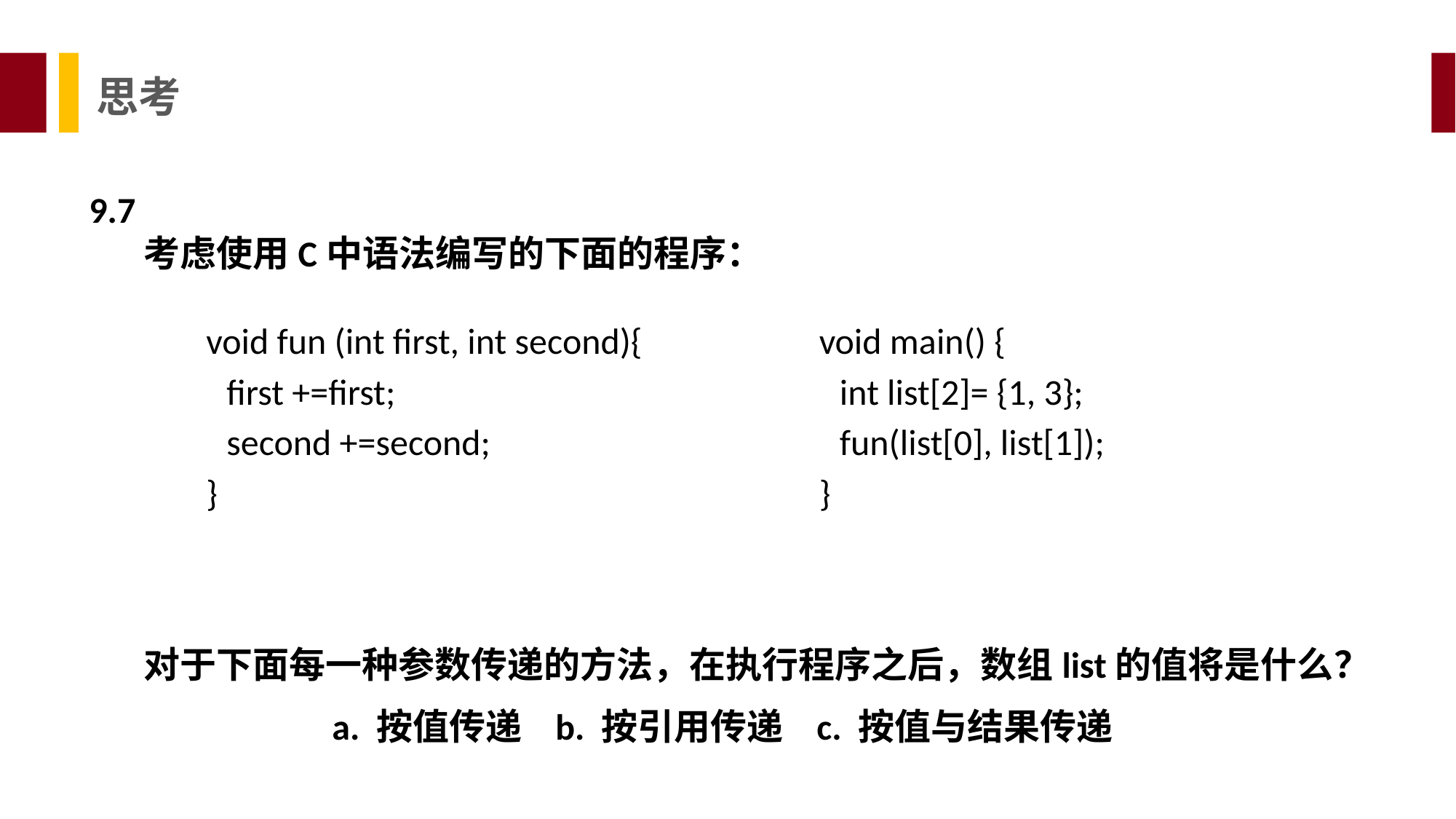

思考
9.7
考虑使用C中语法编写的下面的程序：

对于下面每一种参数传递的方法，在执行程序之后，数组list的值将是什么？
		   a. 按值传递   b. 按引用传递   c. 按值与结果传递
void fun (int first, int second){
	first +=first;
	second +=second;
}
void main() {
	int list[2]= {1, 3};
	fun(list[0], list[1]);
}